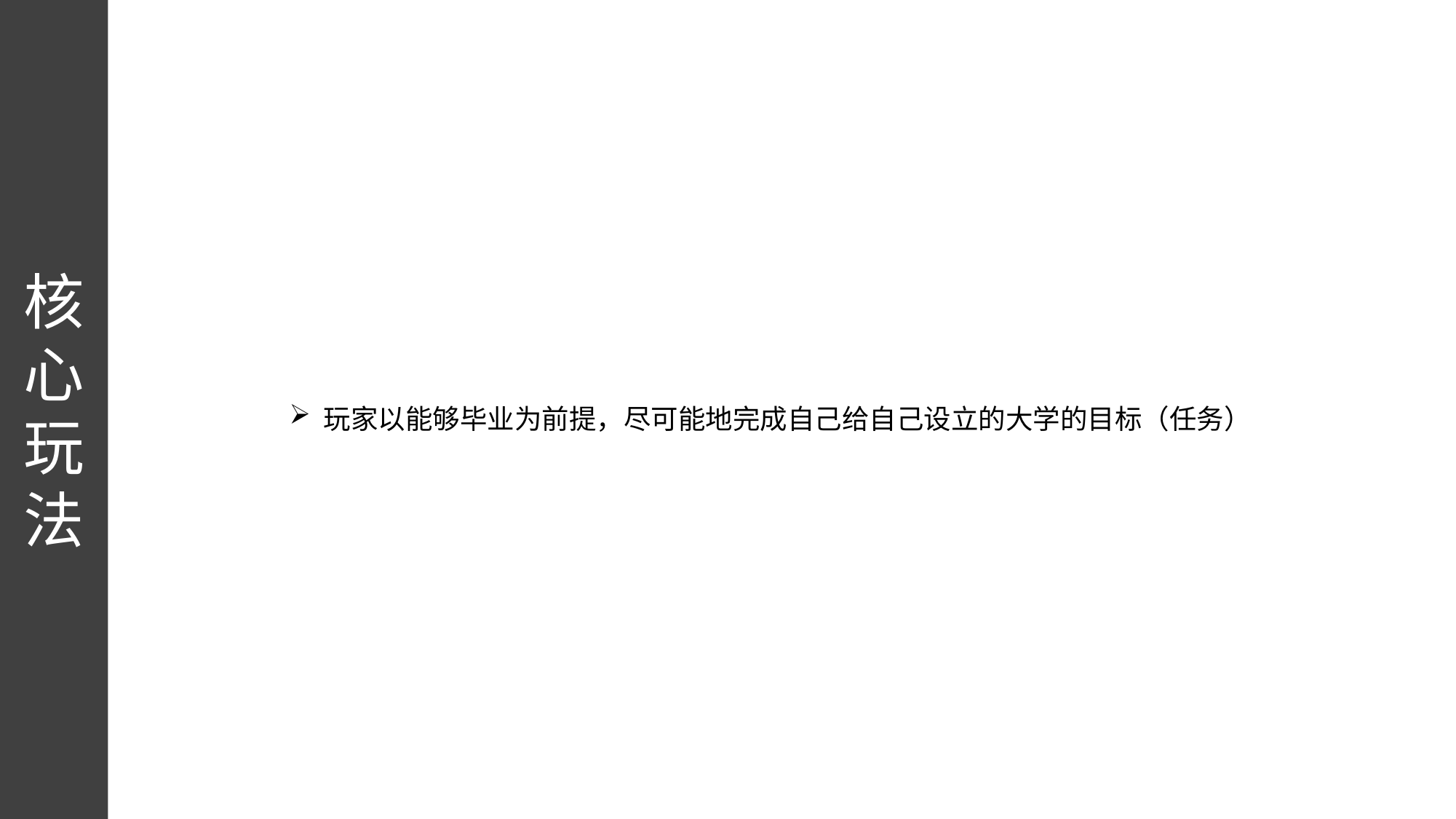

核心玩法
玩家以能够毕业为前提，尽可能地完成自己给自己设立的大学的目标（任务）